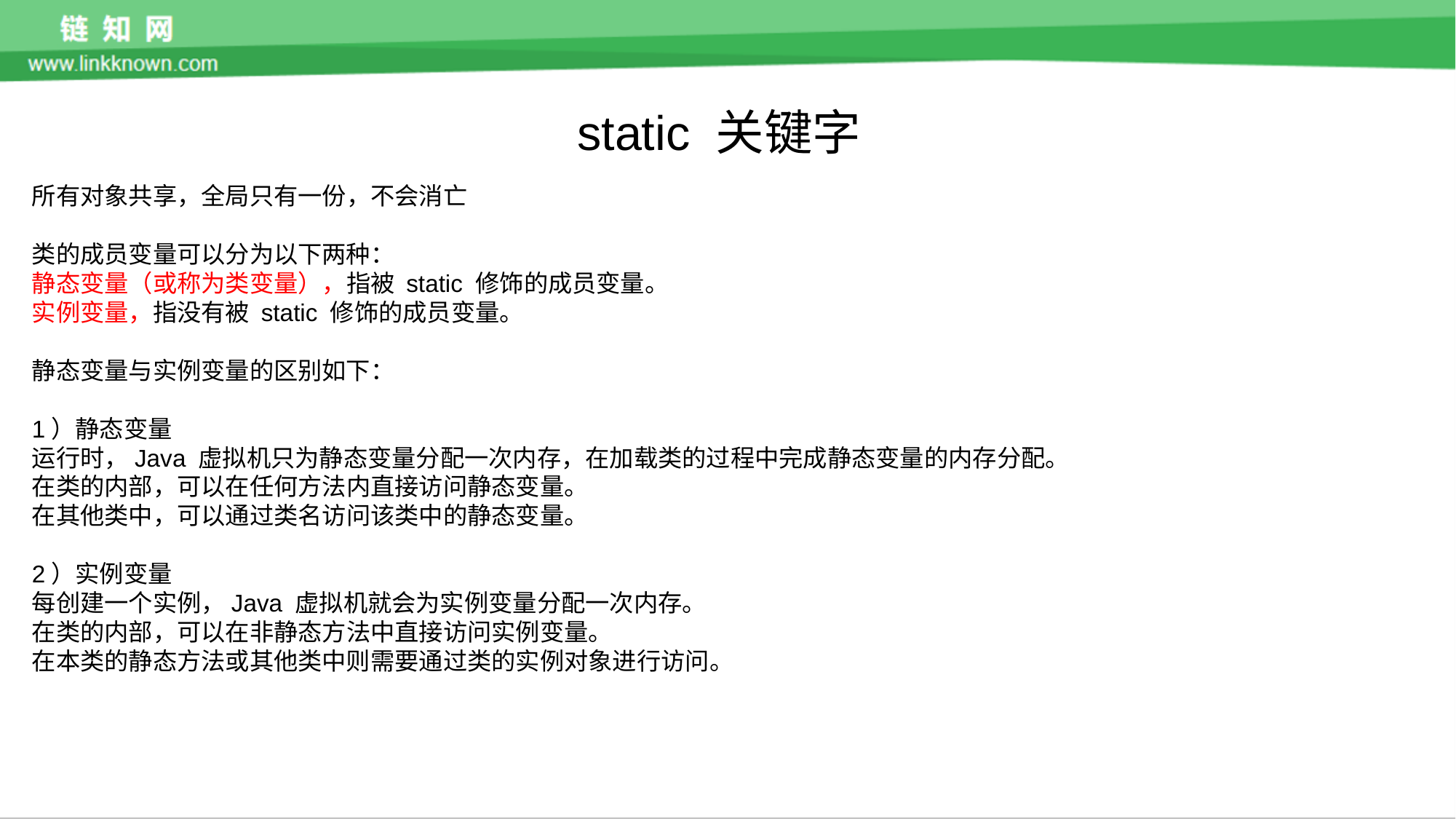

static 关键字
所有对象共享，全局只有一份，不会消亡

类的成员变量可以分为以下两种：
静态变量（或称为类变量），指被 static 修饰的成员变量。
实例变量，指没有被 static 修饰的成员变量。

静态变量与实例变量的区别如下：

1）静态变量
运行时，Java 虚拟机只为静态变量分配一次内存，在加载类的过程中完成静态变量的内存分配。
在类的内部，可以在任何方法内直接访问静态变量。
在其他类中，可以通过类名访问该类中的静态变量。

2）实例变量
每创建一个实例，Java 虚拟机就会为实例变量分配一次内存。
在类的内部，可以在非静态方法中直接访问实例变量。
在本类的静态方法或其他类中则需要通过类的实例对象进行访问。